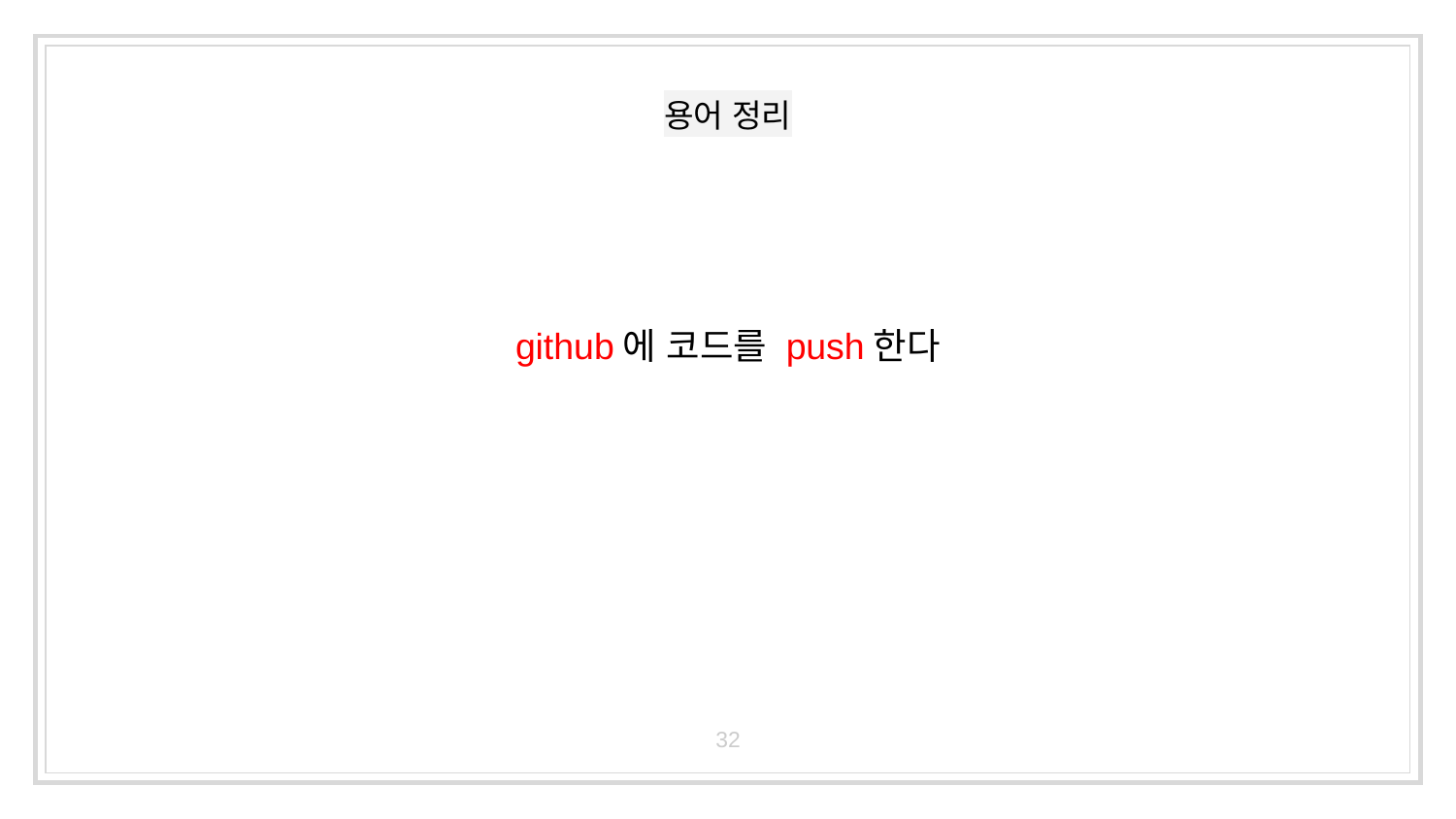

# 용어 정리
github에 코드를 push한다
32